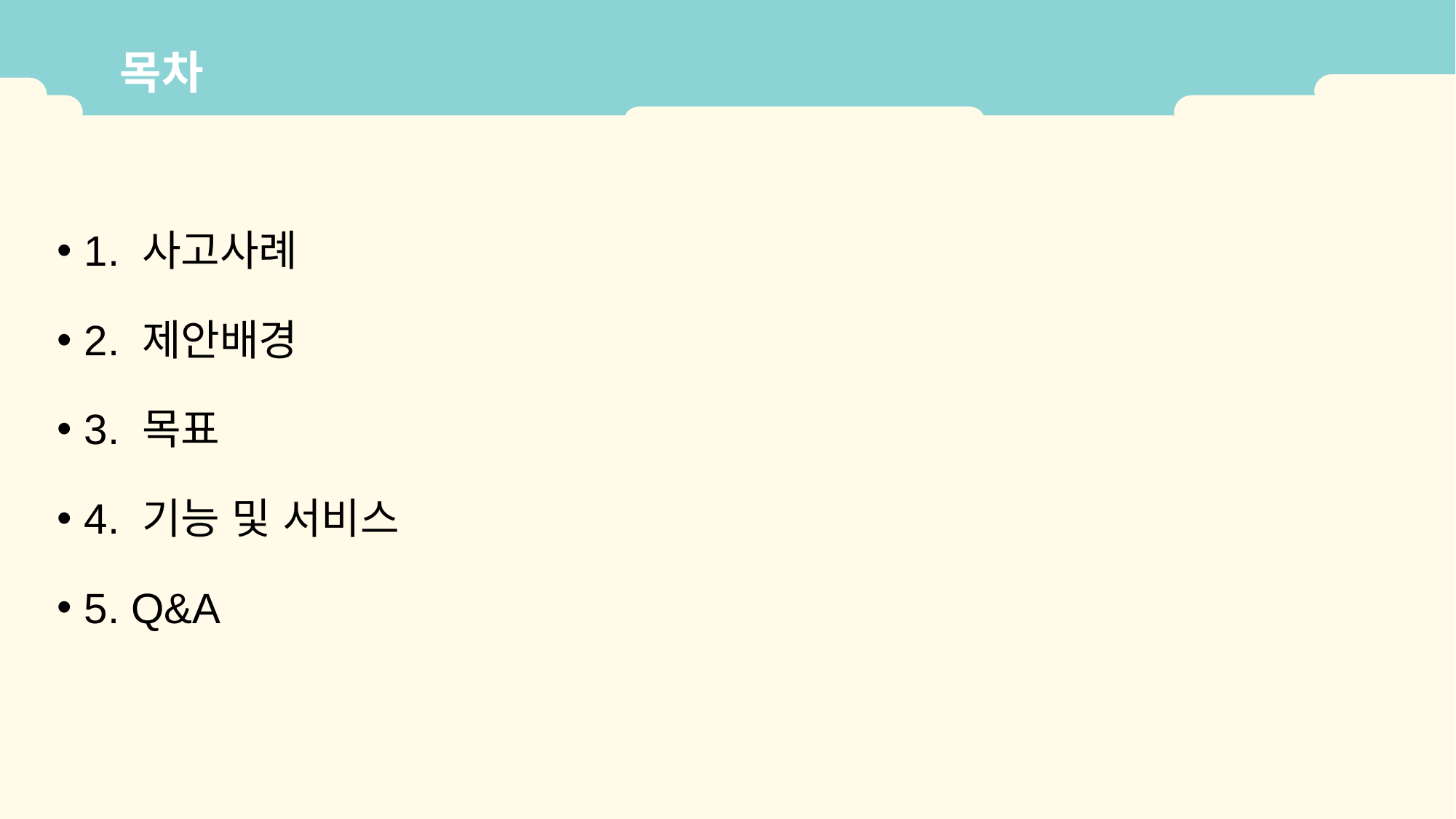

목차
1. 사고사례

2. 제안배경

3. 목표

4. 기능 및 서비스

5. Q&A